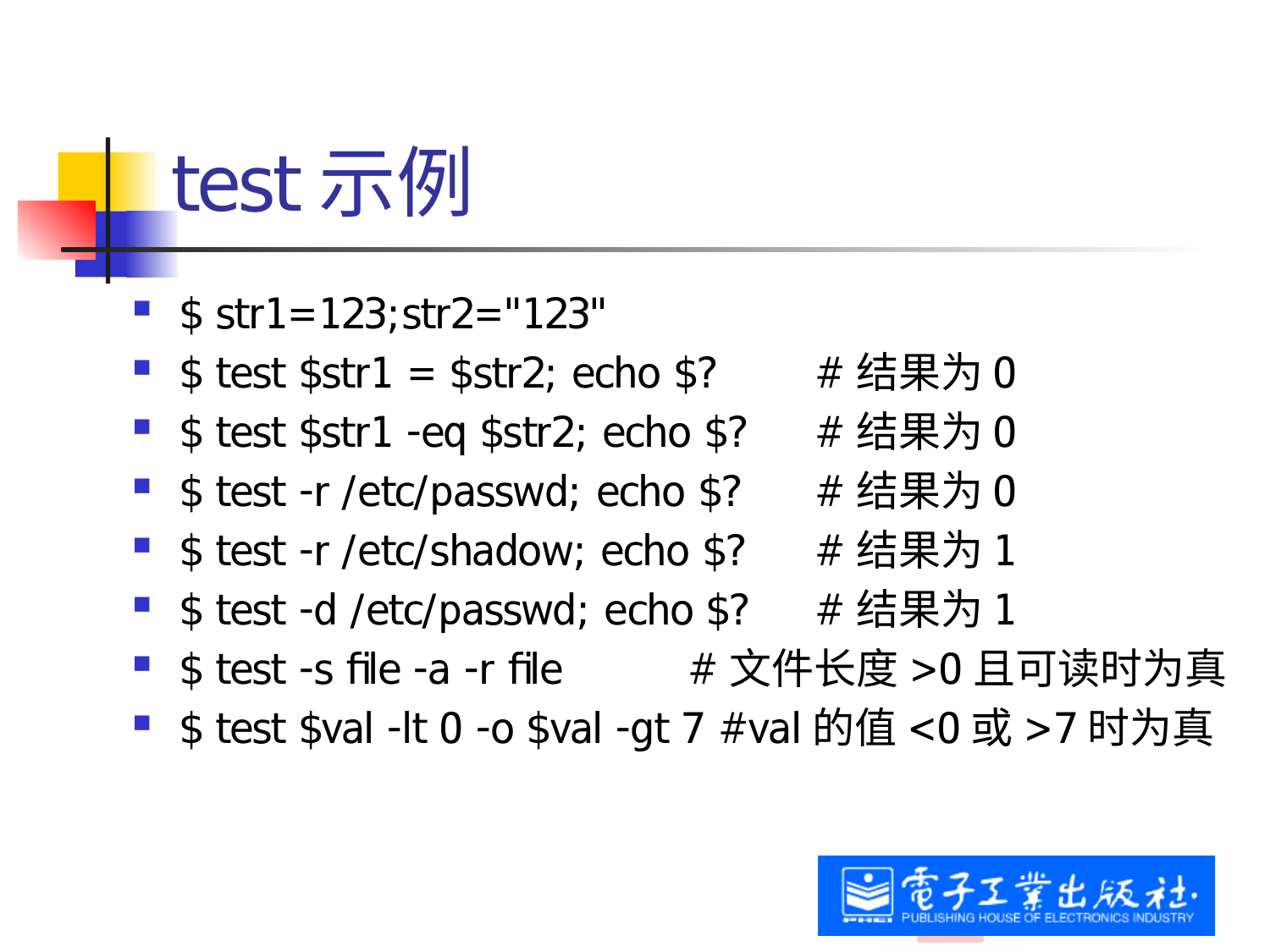

# test示例
$ str1=123;str2="123"
$ test $str1 = $str2; echo $?  	#结果为0
$ test $str1 -eq $str2; echo $? 	#结果为0
$ test -r /etc/passwd; echo $? 	#结果为0
$ test -r /etc/shadow; echo $? 	#结果为1
$ test -d /etc/passwd; echo $? 	#结果为1
$ test -s file -a -r file 	#文件长度>0且可读时为真
$ test $val -lt 0 -o $val -gt 7 #val的值<0或>7时为真